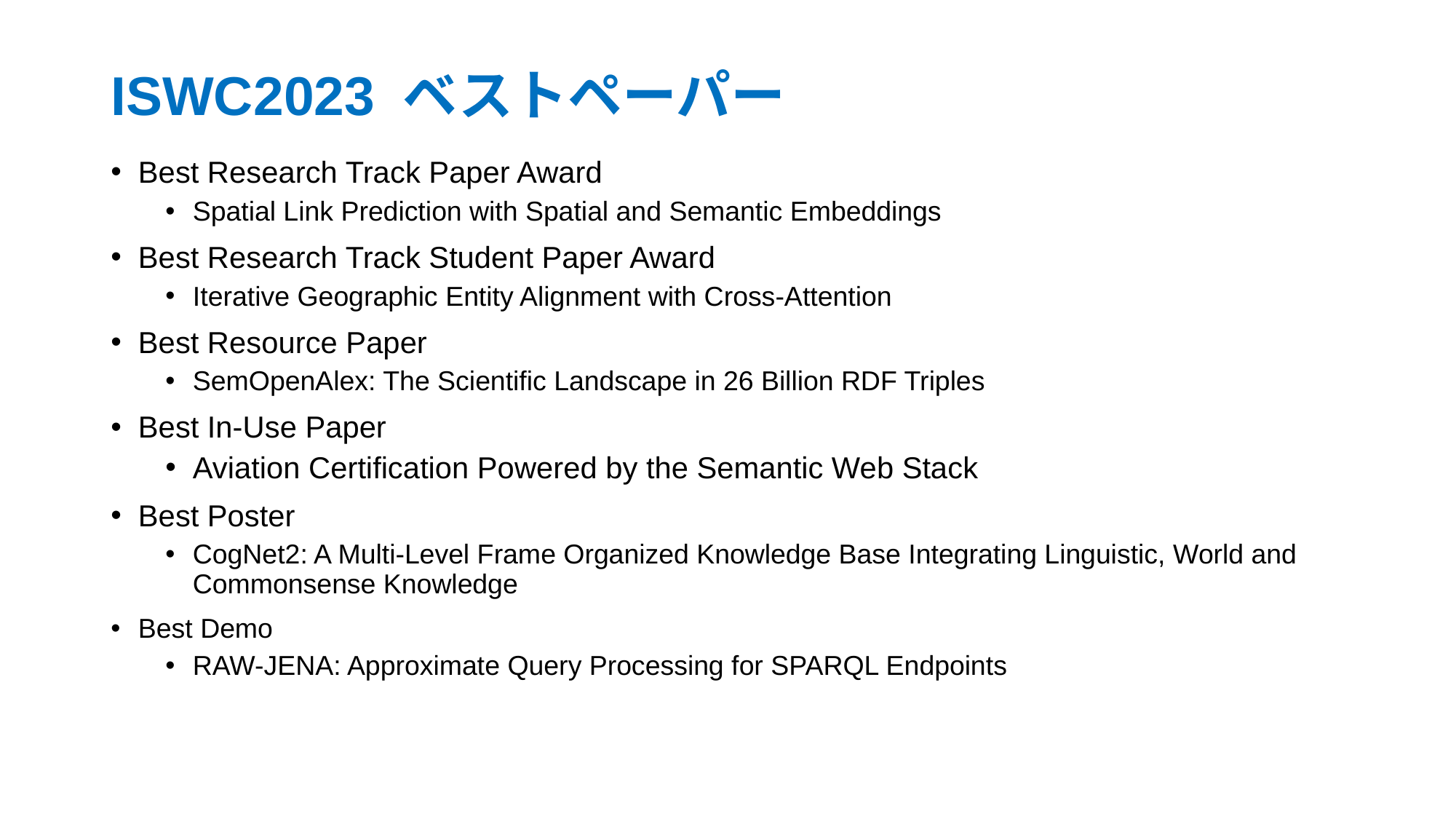

# ISWC2023 ベストペーパー
Best Research Track Paper Award
Spatial Link Prediction with Spatial and Semantic Embeddings
Best Research Track Student Paper Award
Iterative Geographic Entity Alignment with Cross-Attention
Best Resource Paper
SemOpenAlex: The Scientific Landscape in 26 Billion RDF Triples
Best In-Use Paper
Aviation Certification Powered by the Semantic Web Stack
Best Poster
CogNet2: A Multi-Level Frame Organized Knowledge Base Integrating Linguistic, World and Commonsense Knowledge
Best Demo
RAW-JENA: Approximate Query Processing for SPARQL Endpoints